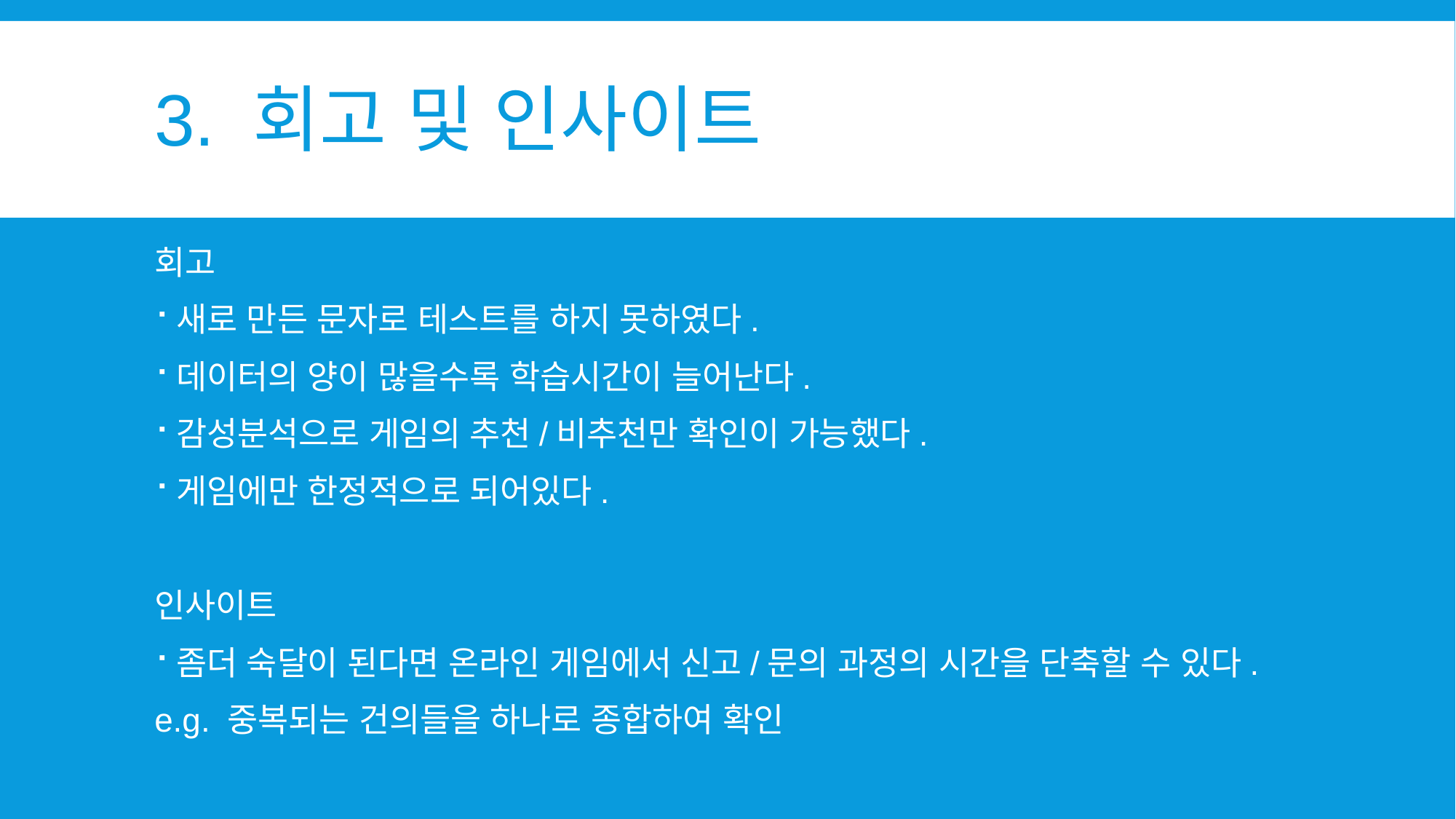

# 3. 회고 및 인사이트
회고
새로 만든 문자로 테스트를 하지 못하였다.
데이터의 양이 많을수록 학습시간이 늘어난다.
감성분석으로 게임의 추천/비추천만 확인이 가능했다.
게임에만 한정적으로 되어있다.

인사이트
좀더 숙달이 된다면 온라인 게임에서 신고/문의 과정의 시간을 단축할 수 있다.
e.g. 중복되는 건의들을 하나로 종합하여 확인